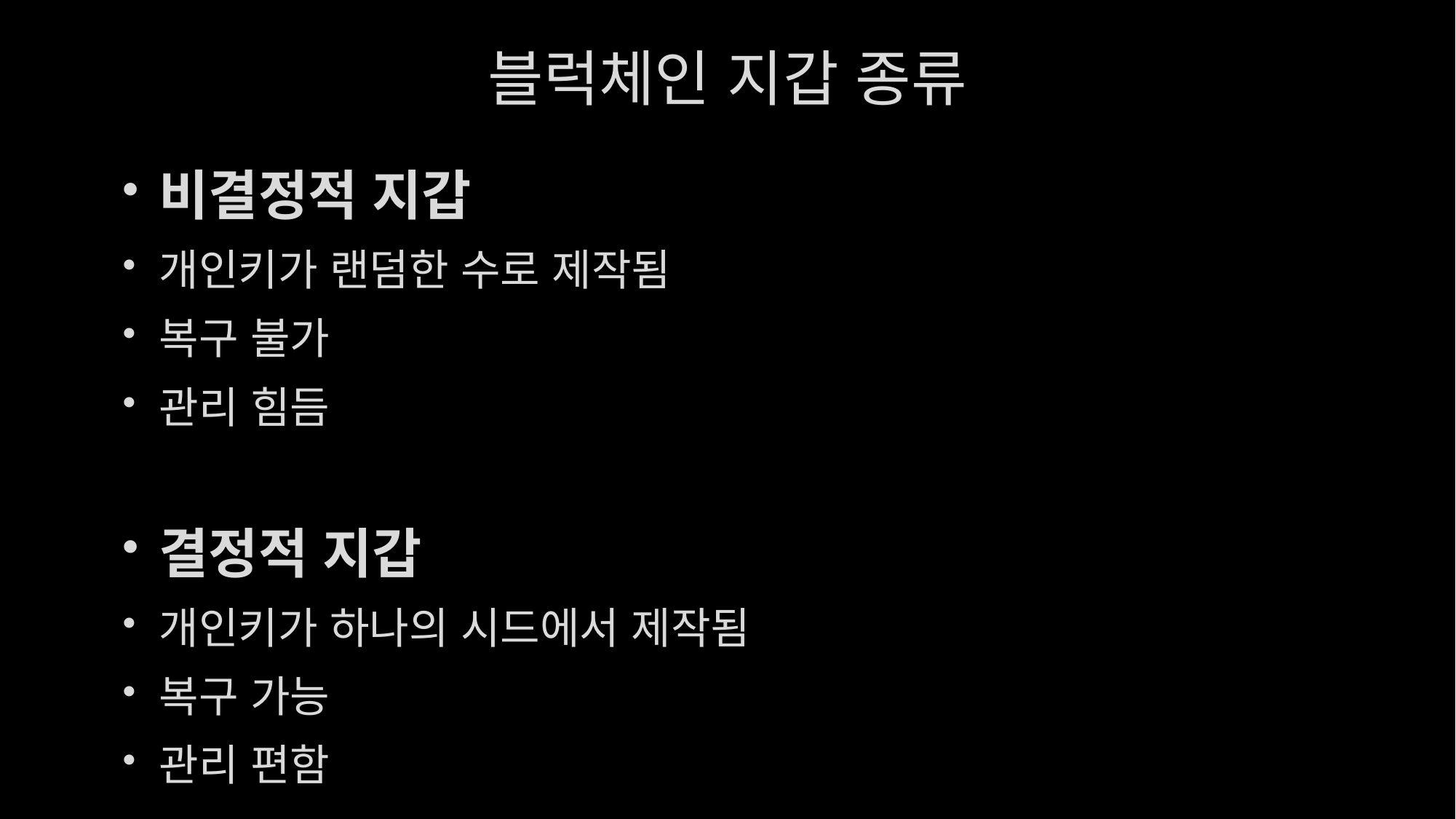

# 블럭체인 지갑 종류
비결정적 지갑
개인키가 랜덤한 수로 제작됨
복구 불가
관리 힘듬

결정적 지갑
개인키가 하나의 시드에서 제작됨
복구 가능
관리 편함